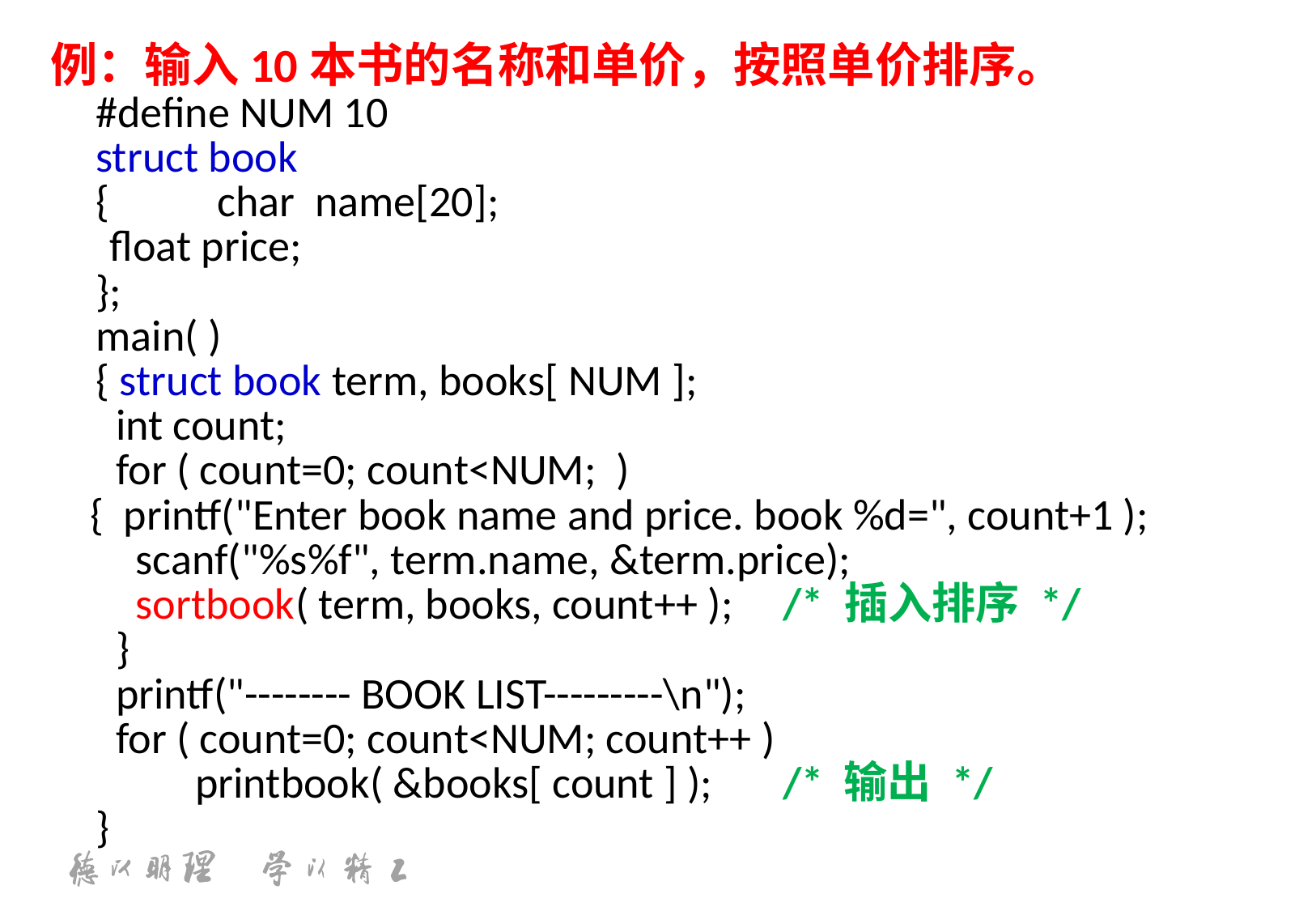

例：输入10本书的名称和单价，按照单价排序。
	#define NUM 10
	struct book
	{	char  name[20];
      float price;
	};
	main( )
	{ struct book term, books[ NUM ];
	  int count;
	  for ( count=0; count<NUM;  )
    {  printf("Enter book name and price. book %d=", count+1 );
	    scanf("%s%f", term.name, &term.price);
	    sortbook( term, books, count++ );     /* 插入排序 */
	  }
	  printf("-------- BOOK LIST---------\n");
	  for ( count=0; count<NUM; count++ )
 	          printbook( &books[ count ] );       /* 输出 */
	}
125